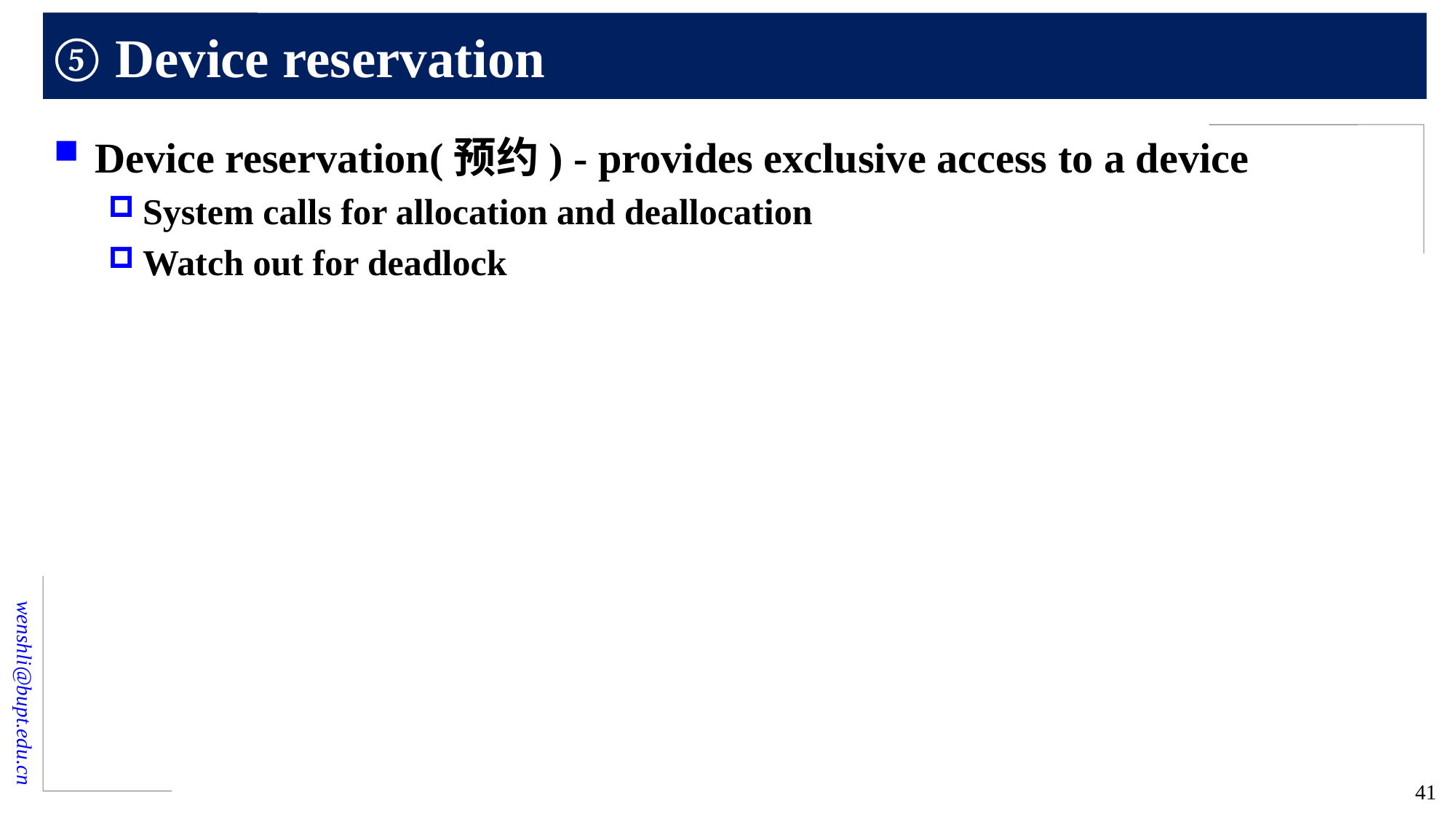

# ⑤ Device reservation
Device reservation(预约) - provides exclusive access to a device
System calls for allocation and deallocation
Watch out for deadlock

41